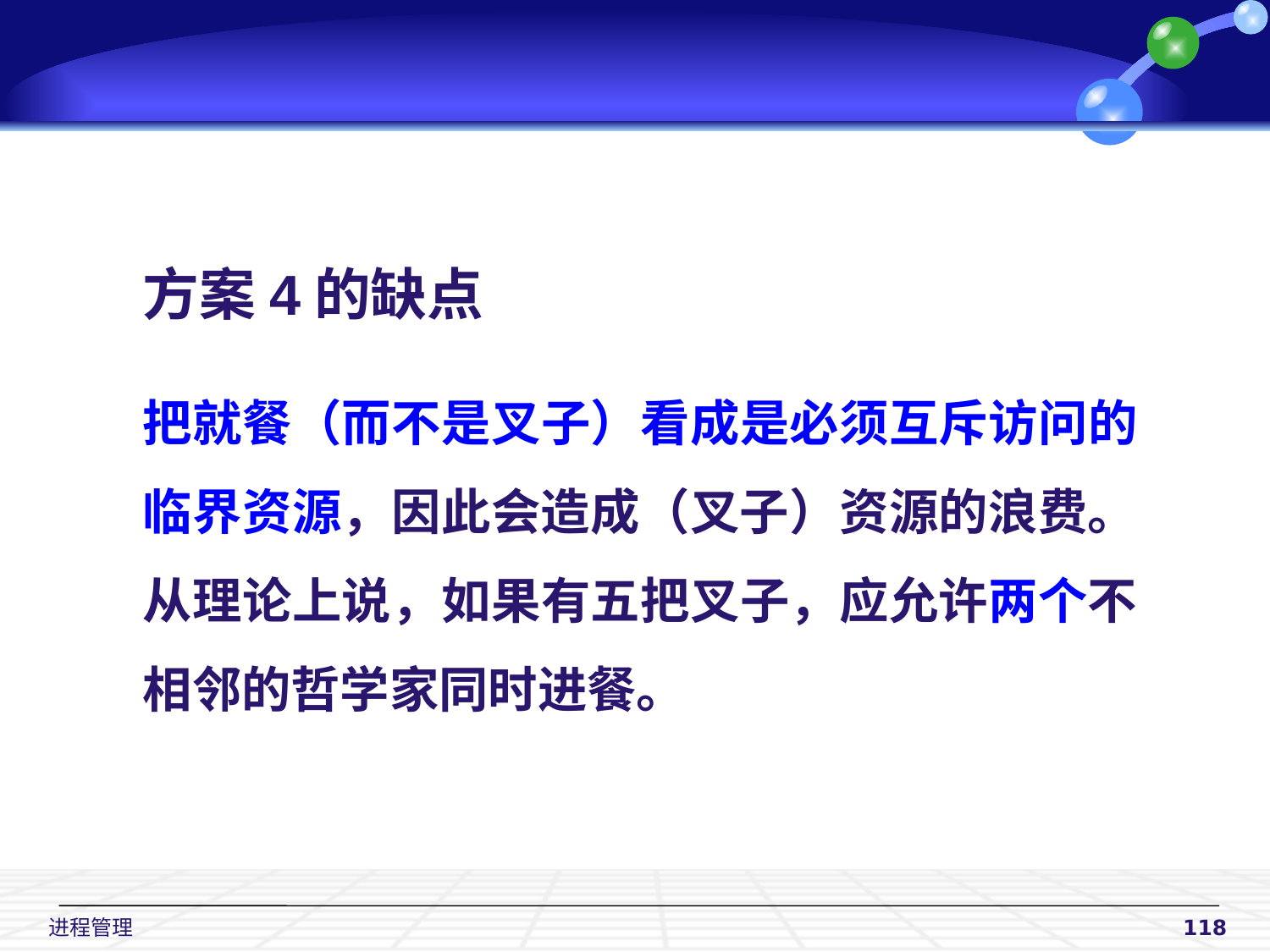

方案4的缺点
把就餐（而不是叉子）看成是必须互斥访问的临界资源，因此会造成（叉子）资源的浪费。从理论上说，如果有五把叉子，应允许两个不相邻的哲学家同时进餐。
   进程管理
118